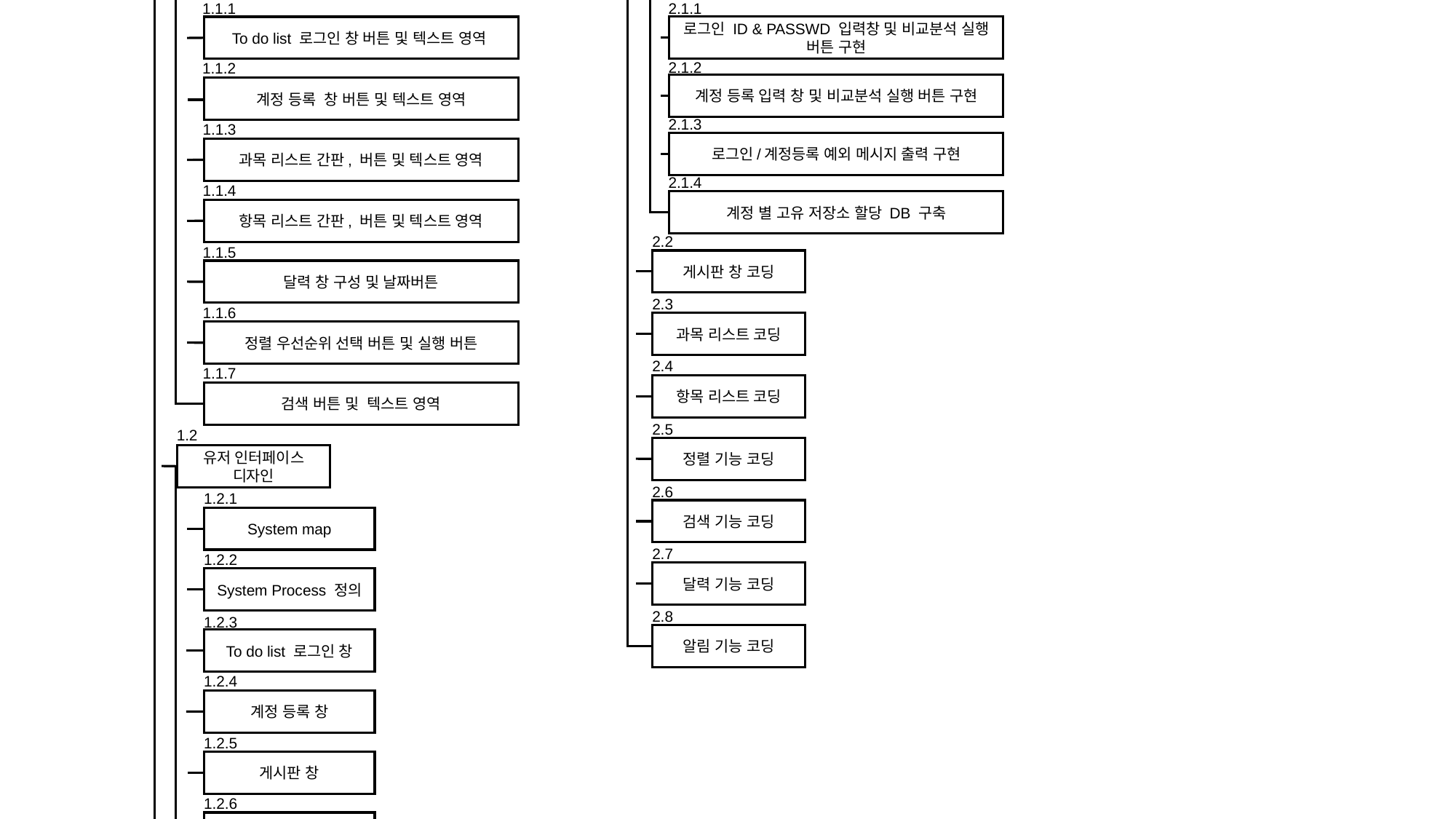

To do list
3.
테스트
1.
설계
1.1
클래스 디자인
1.1.1
To do list 로그인 창 버튼 및 텍스트 영역
계정 등록  창 버튼 및 텍스트 영역
과목 리스트 간판, 버튼 및 텍스트 영역
항목 리스트 간판, 버튼 및 텍스트 영역
달력 창 구성 및 날짜버튼
정렬 우선순위 선택 버튼 및 실행 버튼
검색 버튼 및  텍스트 영역
1.1.2
1.1.3
1.1.4
1.1.5
1.1.6
1.1.7
1.2
유저 인터페이스 디자인
1.2.1
System map
System Process 정의
To do list 로그인 창
계정 등록 창
게시판 창
과목 리스트
항목 리스트
정렬 부분
검색 부분
달력 부분
1.2.2
1.2.3
1.2.4
1.2.5
1.2.6
1.2.7
1.2.8
1.2.9
1.2.10
1.3
DB 설계
2.
구현
2.1
로그인 코딩
2.1.1
로그인 ID & PASSWD 입력창 및 비교분석 실행 버튼 구현
계정 등록 입력 창 및 비교분석 실행 버튼 구현
로그인/계정등록 예외 메시지 출력 구현
계정 별 고유 저장소 할당 DB 구축
2.1.2
2.1.3
2.1.4
2.2
게시판 창 코딩
과목 리스트 코딩
항목 리스트 코딩
정렬 기능 코딩
검색 기능 코딩
달력 기능 코딩
알림 기능 코딩
2.3
2.4
2.5
2.6
2.7
2.8